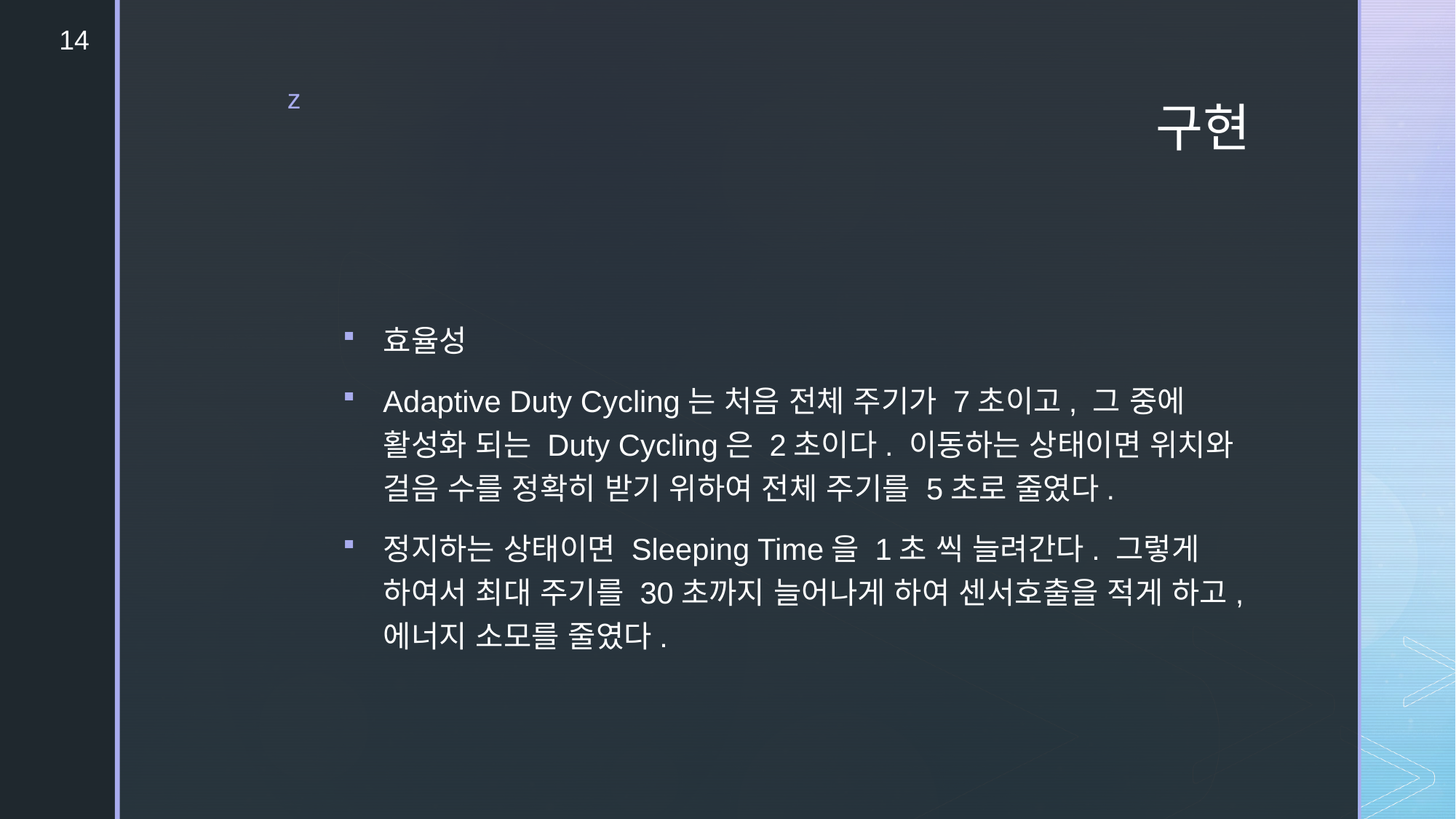

14
# 구현
효율성
Adaptive Duty Cycling는 처음 전체 주기가 7초이고, 그 중에 활성화 되는 Duty Cycling은 2초이다. 이동하는 상태이면 위치와 걸음 수를 정확히 받기 위하여 전체 주기를 5초로 줄였다.
정지하는 상태이면 Sleeping Time을 1초 씩 늘려간다. 그렇게 하여서 최대 주기를 30초까지 늘어나게 하여 센서호출을 적게 하고, 에너지 소모를 줄였다.